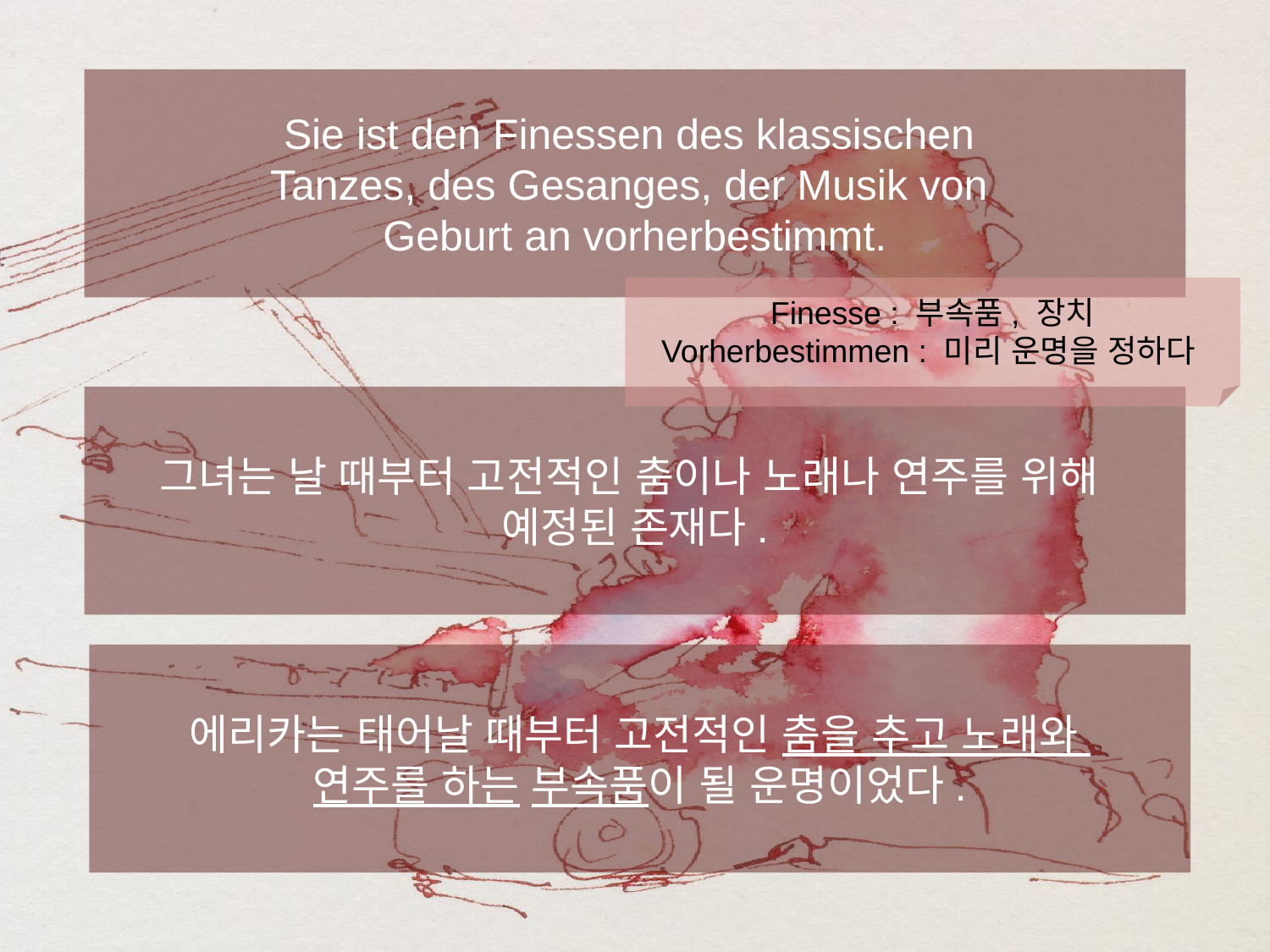

Sie ist den Finessen des klassischen
Tanzes, des Gesanges, der Musik von
Geburt an vorherbestimmt.

Finesse : 부속품, 장치
Vorherbestimmen : 미리 운명을 정하다
그녀는 날 때부터 고전적인 춤이나 노래나 연주를 위해
예정된 존재다.

에리카는 태어날 때부터 고전적인 춤을 추고 노래와
연주를 하는 부속품이 될 운명이었다.